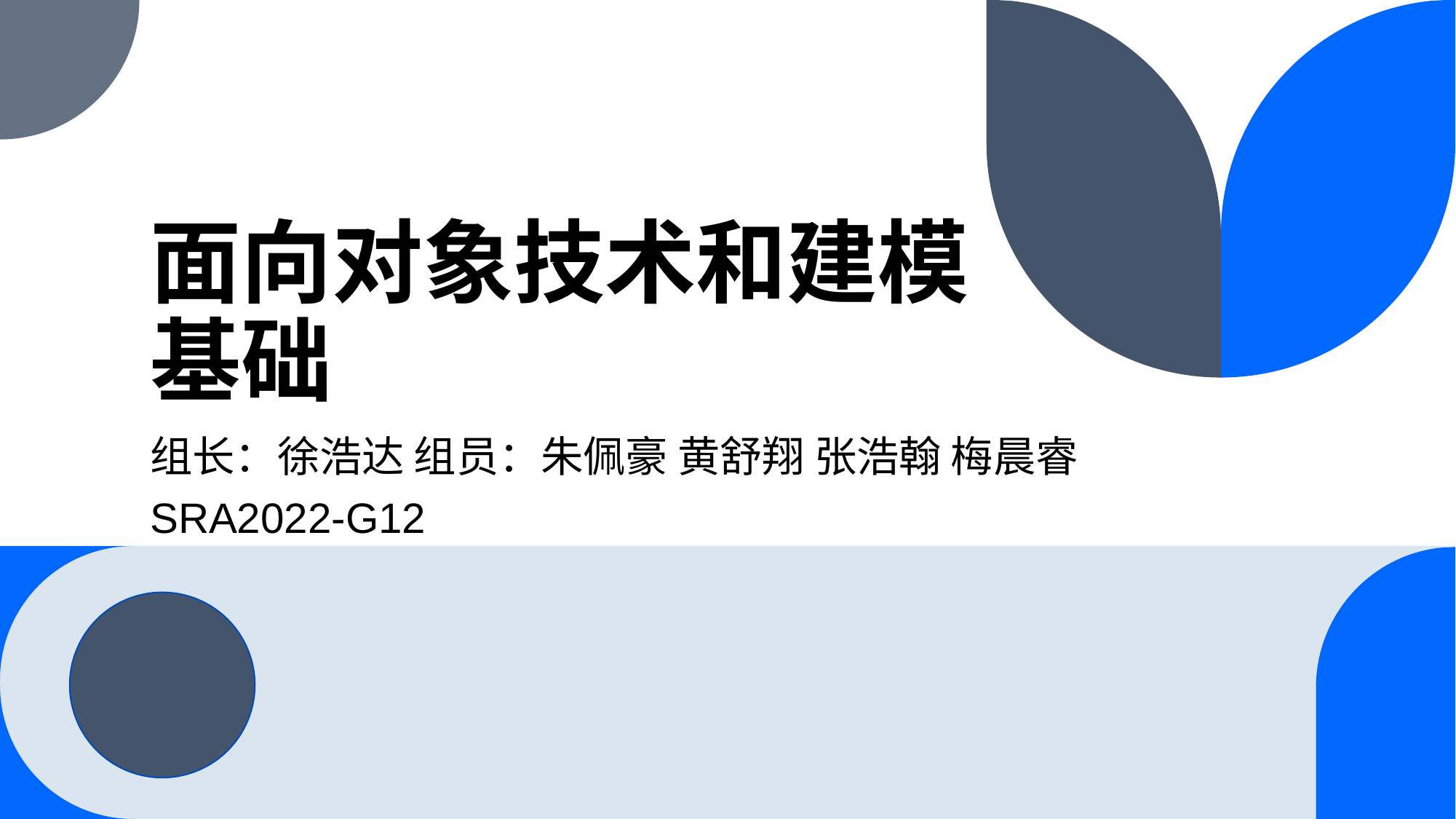

# 面向对象技术和建模基础
组长：徐浩达 组员：朱佩豪 黄舒翔 张浩翰 梅晨睿
SRA2022-G12